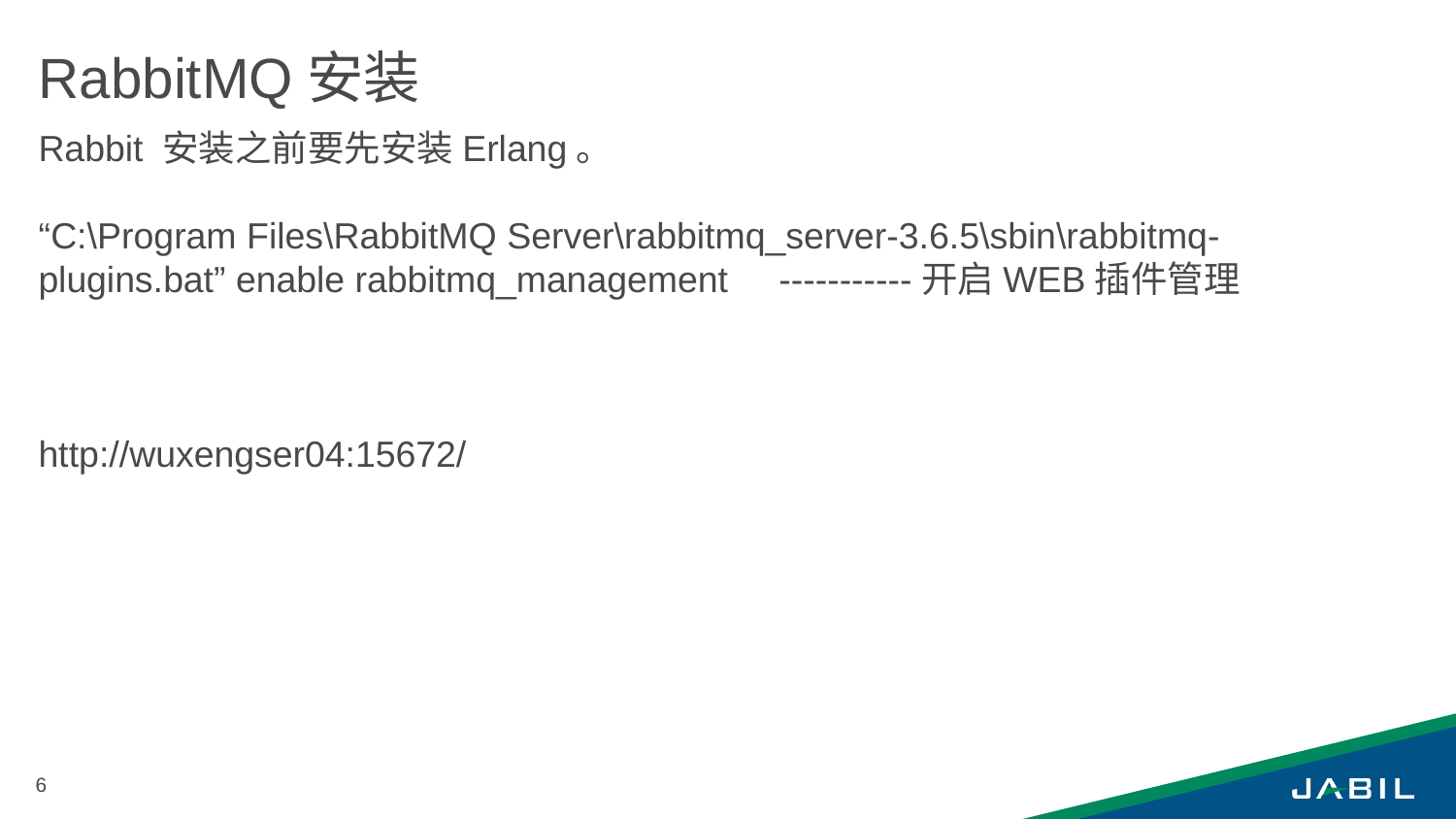

RabbitMQ安装
Rabbit 安装之前要先安装Erlang。

“C:\Program Files\RabbitMQ Server\rabbitmq_server-3.6.5\sbin\rabbitmq-plugins.bat” enable rabbitmq_management     -----------开启WEB插件管理

http://wuxengser04:15672/